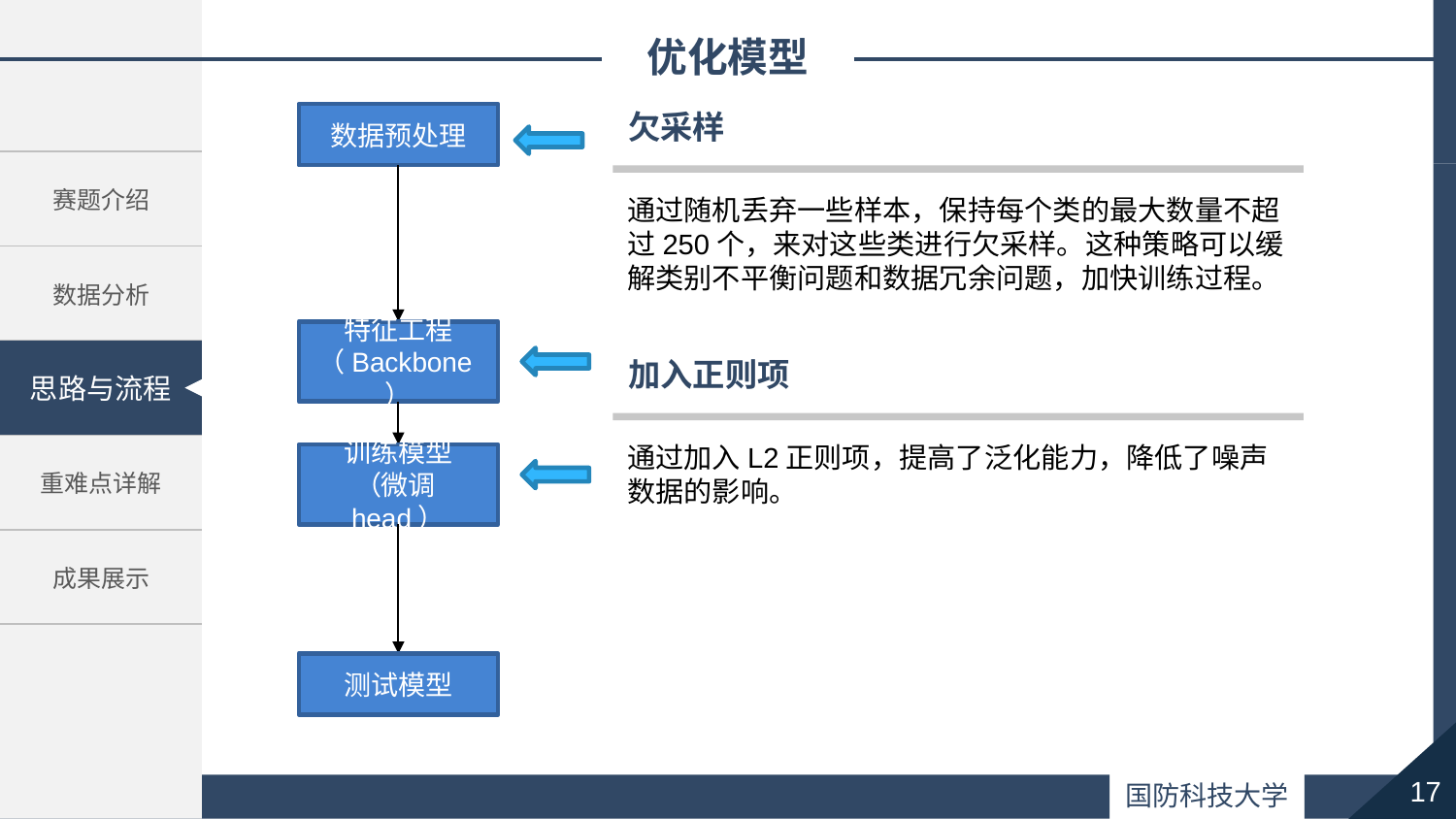

优化模型
欠采样
数据预处理

通过随机丢弃一些样本，保持每个类的最大数量不超过250个，来对这些类进行欠采样。这种策略可以缓解类别不平衡问题和数据冗余问题，加快训练过程。
特征工程
（Backbone）
加入正则项

通过加入L2正则项，提高了泛化能力，降低了噪声数据的影响。
训练模型
（微调head）

测试模型